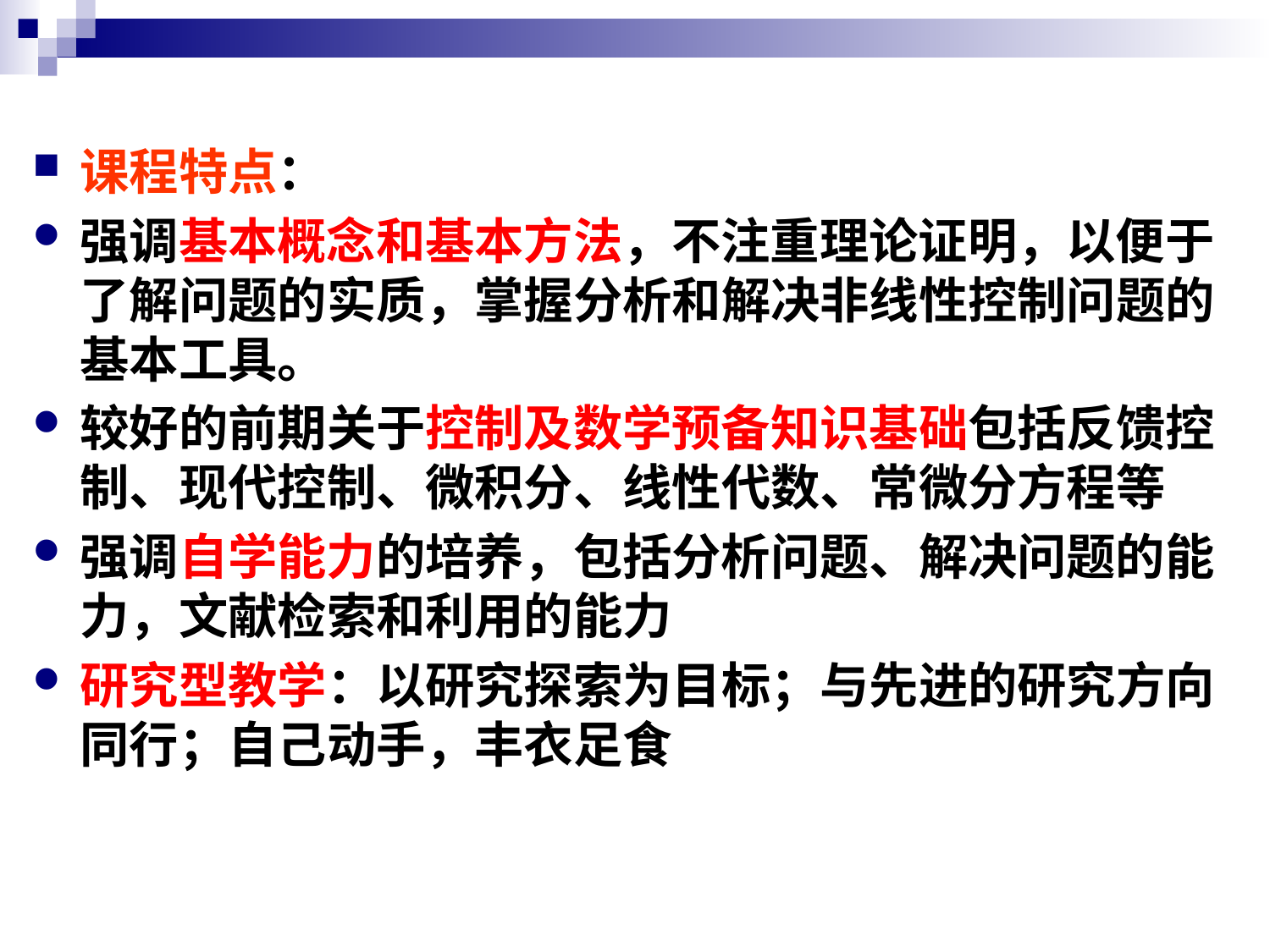

课程特点：
强调基本概念和基本方法，不注重理论证明，以便于了解问题的实质，掌握分析和解决非线性控制问题的基本工具。
较好的前期关于控制及数学预备知识基础包括反馈控制、现代控制、微积分、线性代数、常微分方程等
强调自学能力的培养，包括分析问题、解决问题的能力，文献检索和利用的能力
研究型教学：以研究探索为目标；与先进的研究方向同行；自己动手，丰衣足食

4